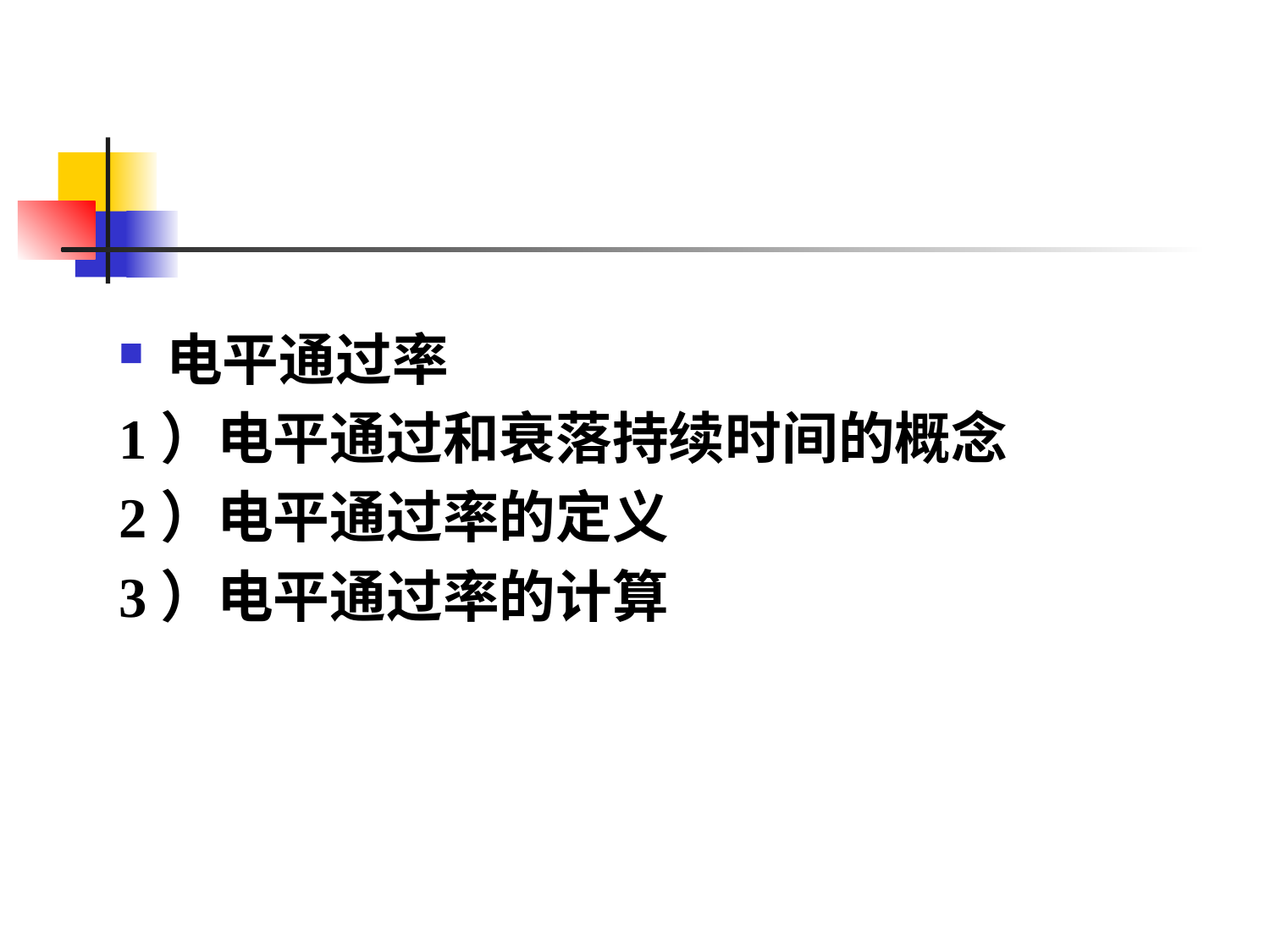

#
电平通过率
1）电平通过和衰落持续时间的概念
2）电平通过率的定义
3）电平通过率的计算